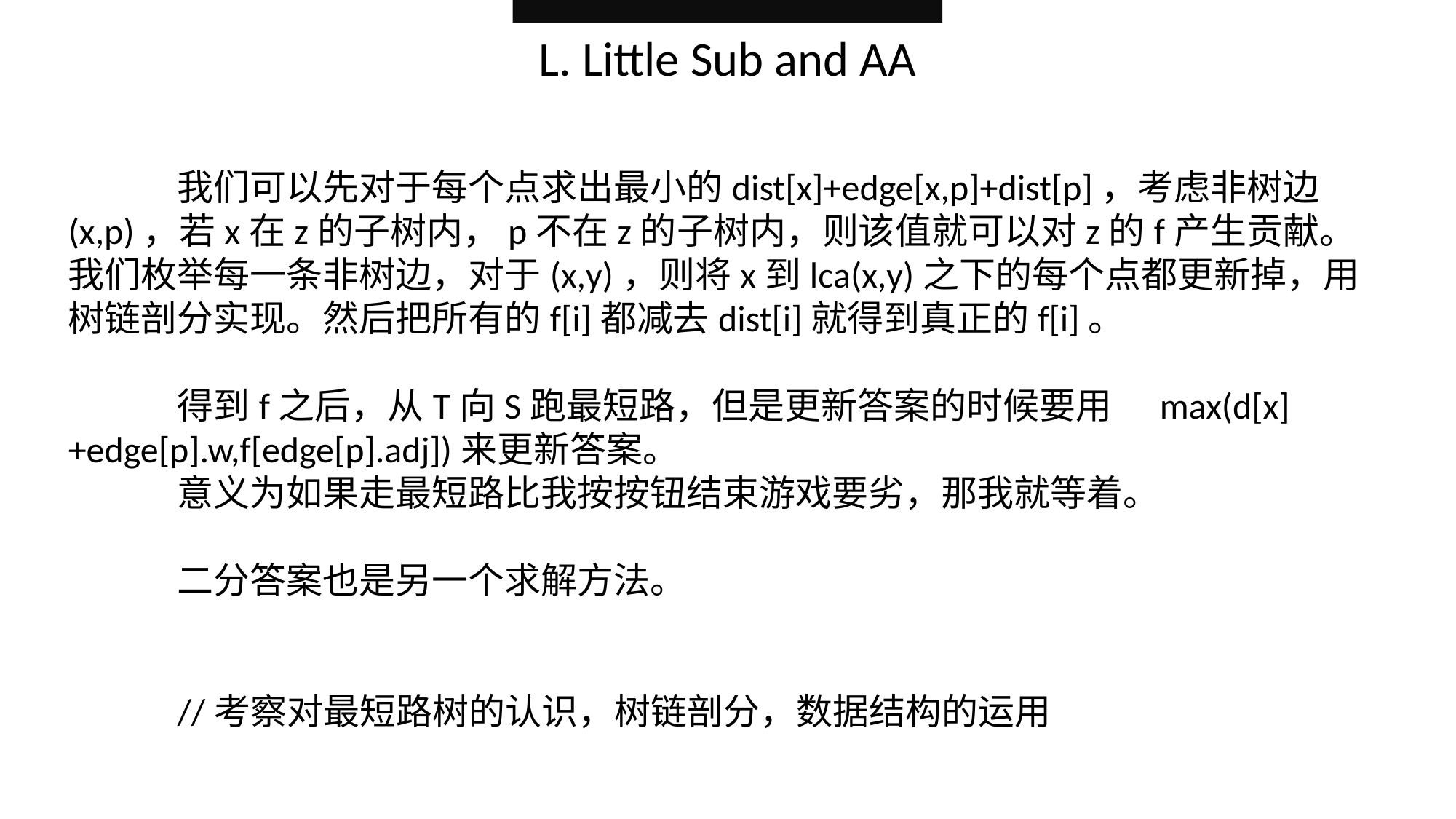

L. Little Sub and AA

	我们可以先对于每个点求出最小的dist[x]+edge[x,p]+dist[p]，考虑非树边(x,p)，若x在z的子树内，p不在z的子树内，则该值就可以对z的f产生贡献。我们枚举每一条非树边，对于(x,y)，则将x到lca(x,y)之下的每个点都更新掉，用树链剖分实现。然后把所有的f[i]都减去dist[i]就得到真正的f[i]。

	得到f之后，从T向S跑最短路，但是更新答案的时候要用	max(d[x]+edge[p].w,f[edge[p].adj])来更新答案。
	意义为如果走最短路比我按按钮结束游戏要劣，那我就等着。

	二分答案也是另一个求解方法。

	//考察对最短路树的认识，树链剖分，数据结构的运用